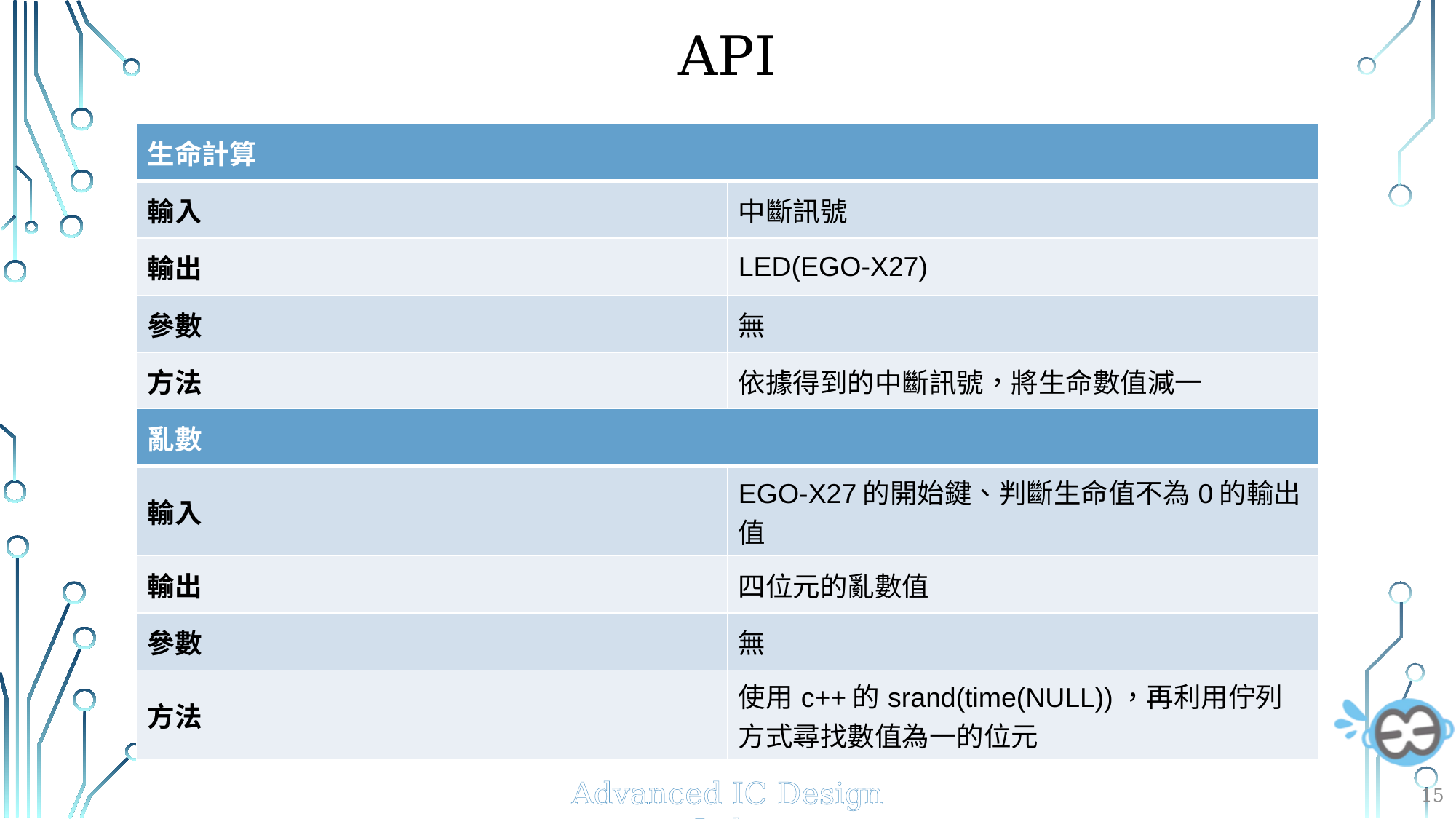

# api
| 生命計算 |  |
| --- | --- |
| 輸入 | 中斷訊號 |
| 輸出 | LED(EGO-X27) |
| 參數 | 無 |
| 方法 | 依據得到的中斷訊號，將生命數值減一 |
| 亂數 |  |
| --- | --- |
| 輸入 | EGO-X27的開始鍵、判斷生命值不為0的輸出值 |
| 輸出 | 四位元的亂數值 |
| 參數 | 無 |
| 方法 | 使用c++的srand(time(NULL))，再利用佇列方式尋找數值為一的位元 |
15